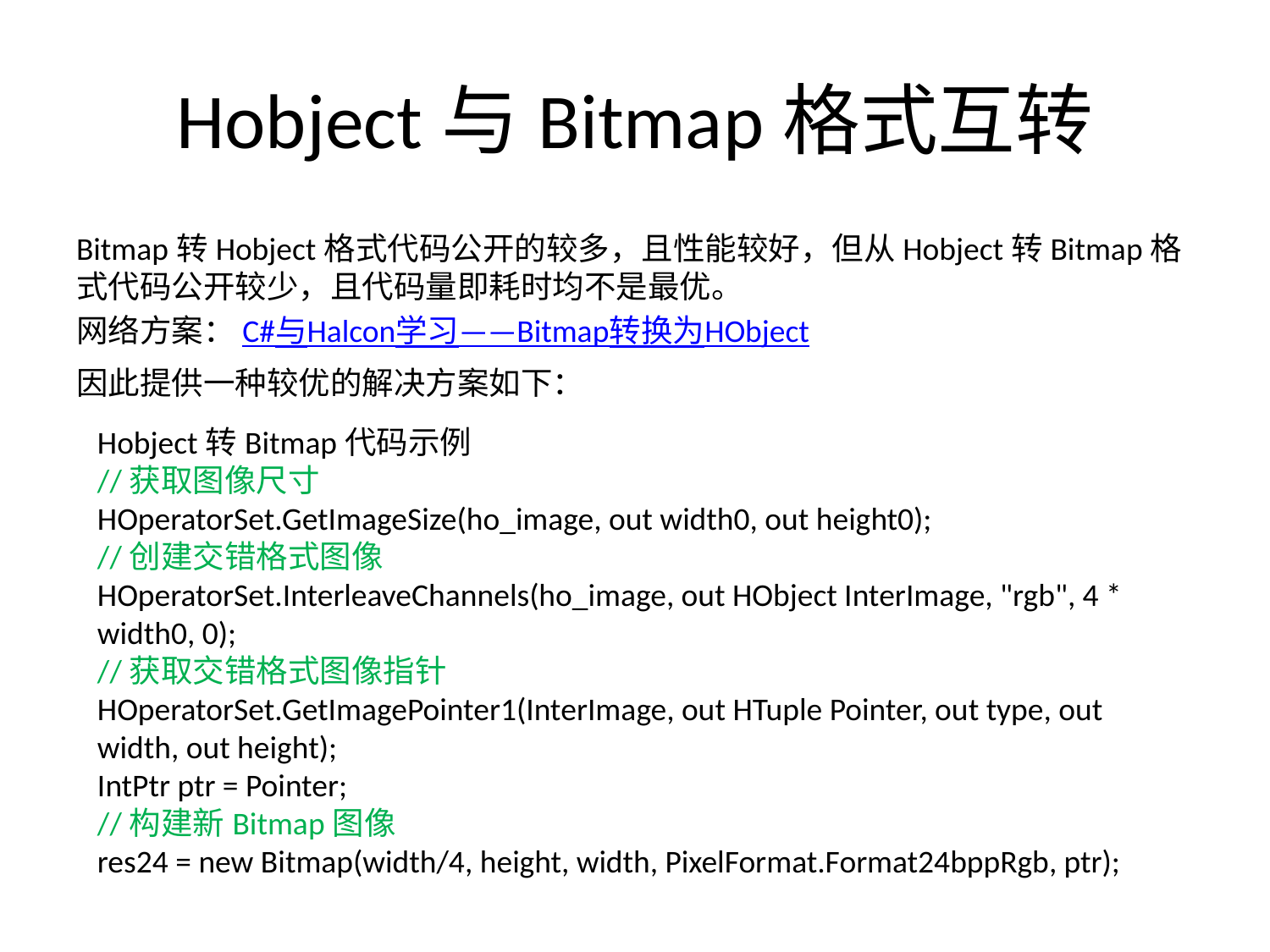

# Hobject与Bitmap格式互转
Bitmap转Hobject格式代码公开的较多，且性能较好，但从Hobject转Bitmap格式代码公开较少，且代码量即耗时均不是最优。
网络方案：C#与Halcon学习——Bitmap转换为HObject
因此提供一种较优的解决方案如下：
Hobject转Bitmap代码示例
//获取图像尺寸
HOperatorSet.GetImageSize(ho_image, out width0, out height0);
//创建交错格式图像
HOperatorSet.InterleaveChannels(ho_image, out HObject InterImage, "rgb", 4 * width0, 0);
//获取交错格式图像指针
HOperatorSet.GetImagePointer1(InterImage, out HTuple Pointer, out type, out width, out height);
IntPtr ptr = Pointer;
//构建新Bitmap图像
res24 = new Bitmap(width/4, height, width, PixelFormat.Format24bppRgb, ptr);